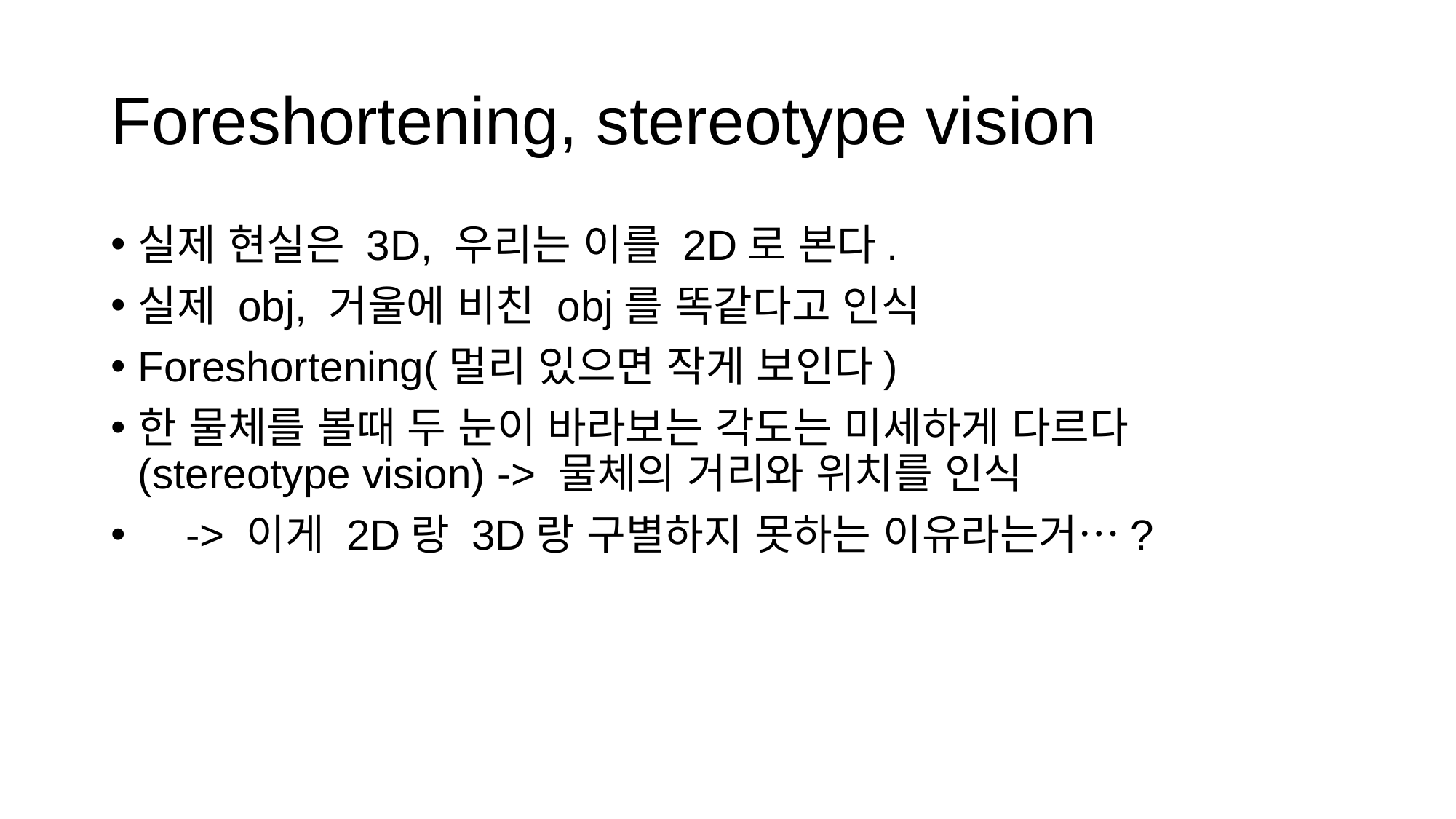

# Foreshortening, stereotype vision
실제 현실은 3D, 우리는 이를 2D로 본다.
실제 obj, 거울에 비친 obj를 똑같다고 인식
Foreshortening(멀리 있으면 작게 보인다)
한 물체를 볼때 두 눈이 바라보는 각도는 미세하게 다르다(stereotype vision) -> 물체의 거리와 위치를 인식
    -> 이게 2D랑 3D랑 구별하지 못하는 이유라는거…?